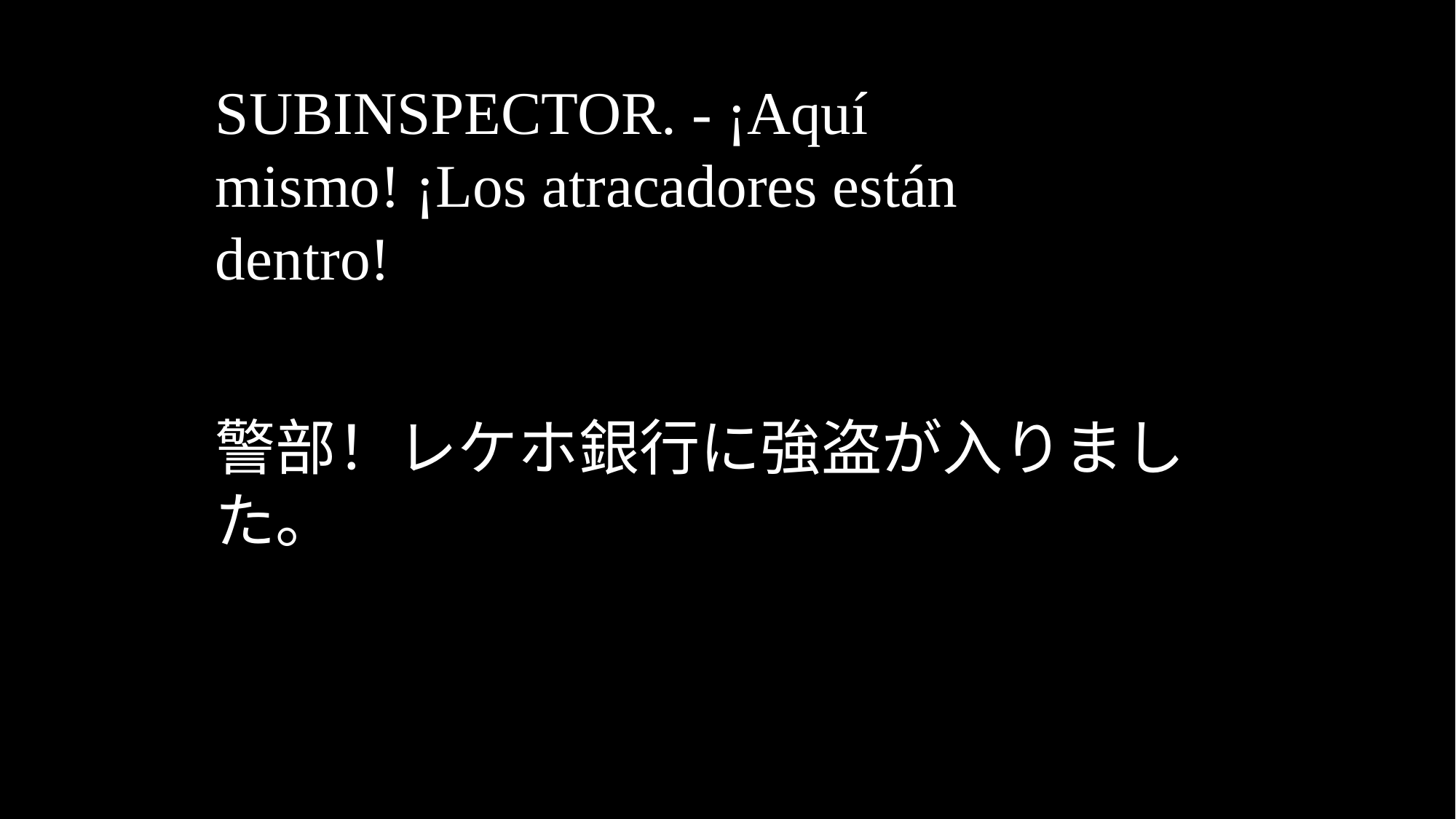

SUBINSPECTOR. - ¡Aquí mismo! ¡Los atracadores están dentro!

警部！レケホ銀行に強盗が入りました。